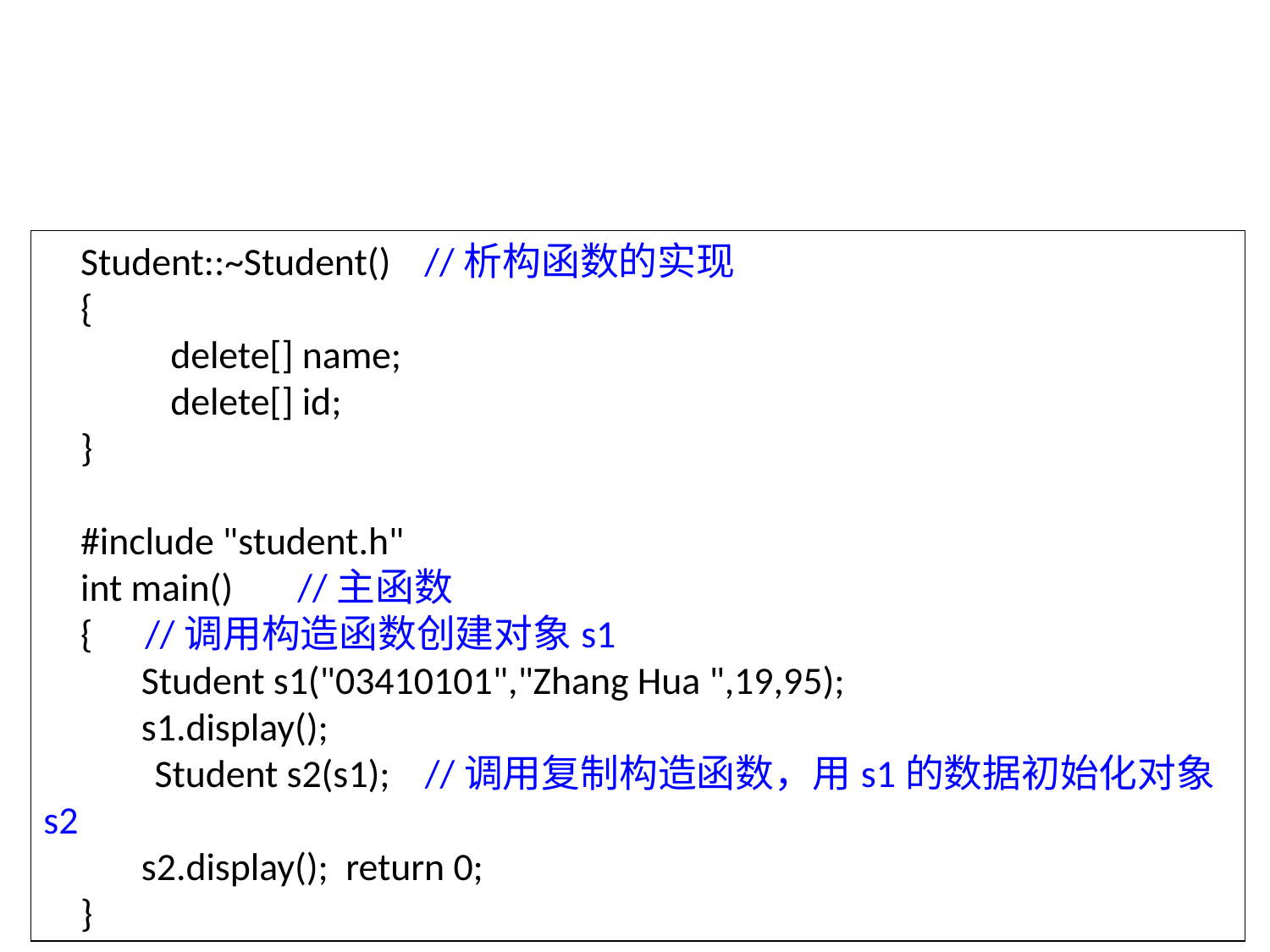

Student::~Student() 	//析构函数的实现
{
	delete[] name;
	delete[] id;
}

#include "student.h"
int main() 	//主函数
{      //调用构造函数创建对象s1
       Student s1("03410101","Zhang Hua ",19,95);
       s1.display();
　   Student s2(s1);    //调用复制构造函数，用s1的数据初始化对象s2
       s2.display();  return 0;
}